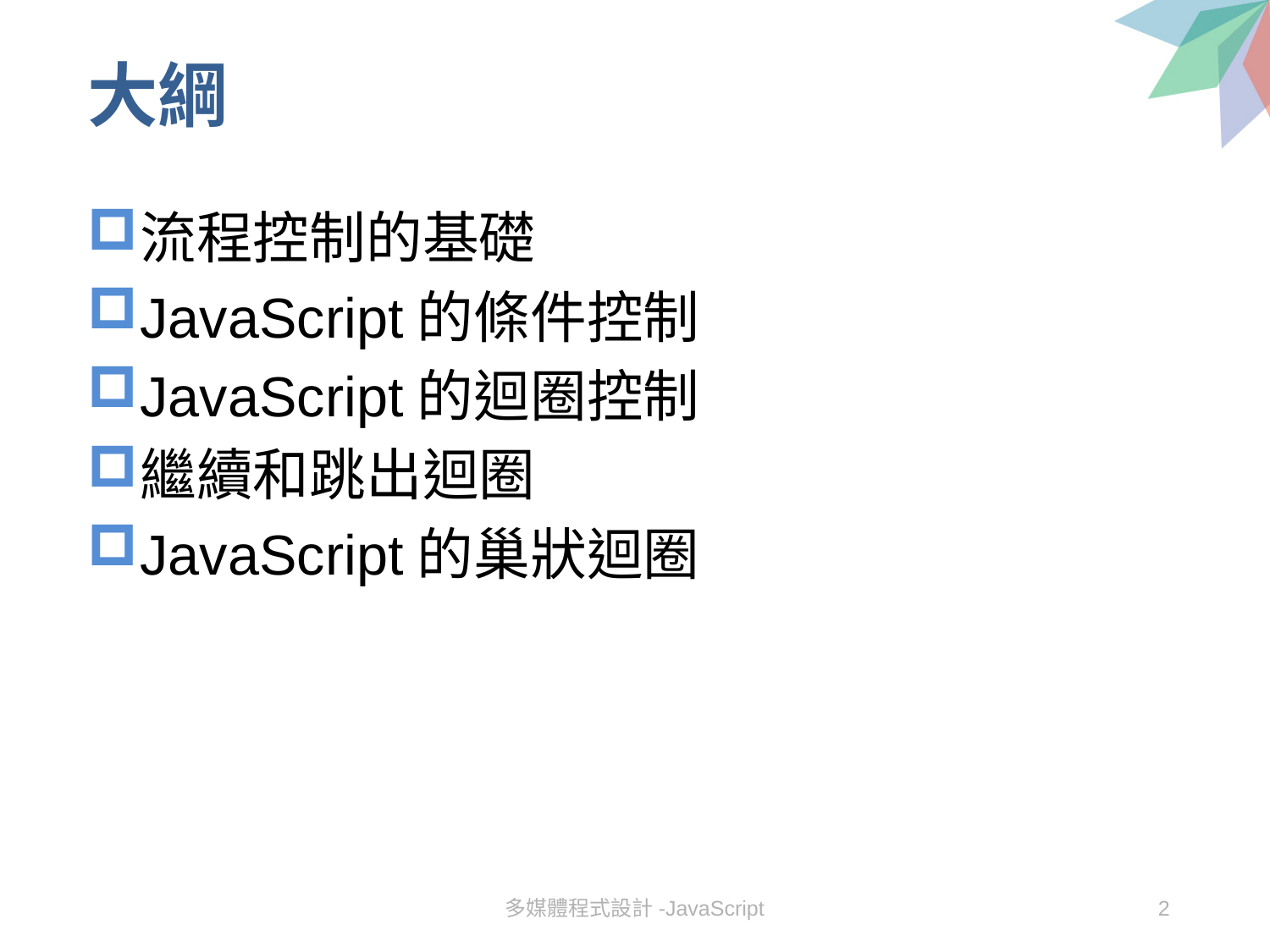

# 大綱
流程控制的基礎
JavaScript的條件控制
JavaScript的迴圈控制
繼續和跳出迴圈
JavaScript的巢狀迴圈

多媒體程式設計-JavaScript
2